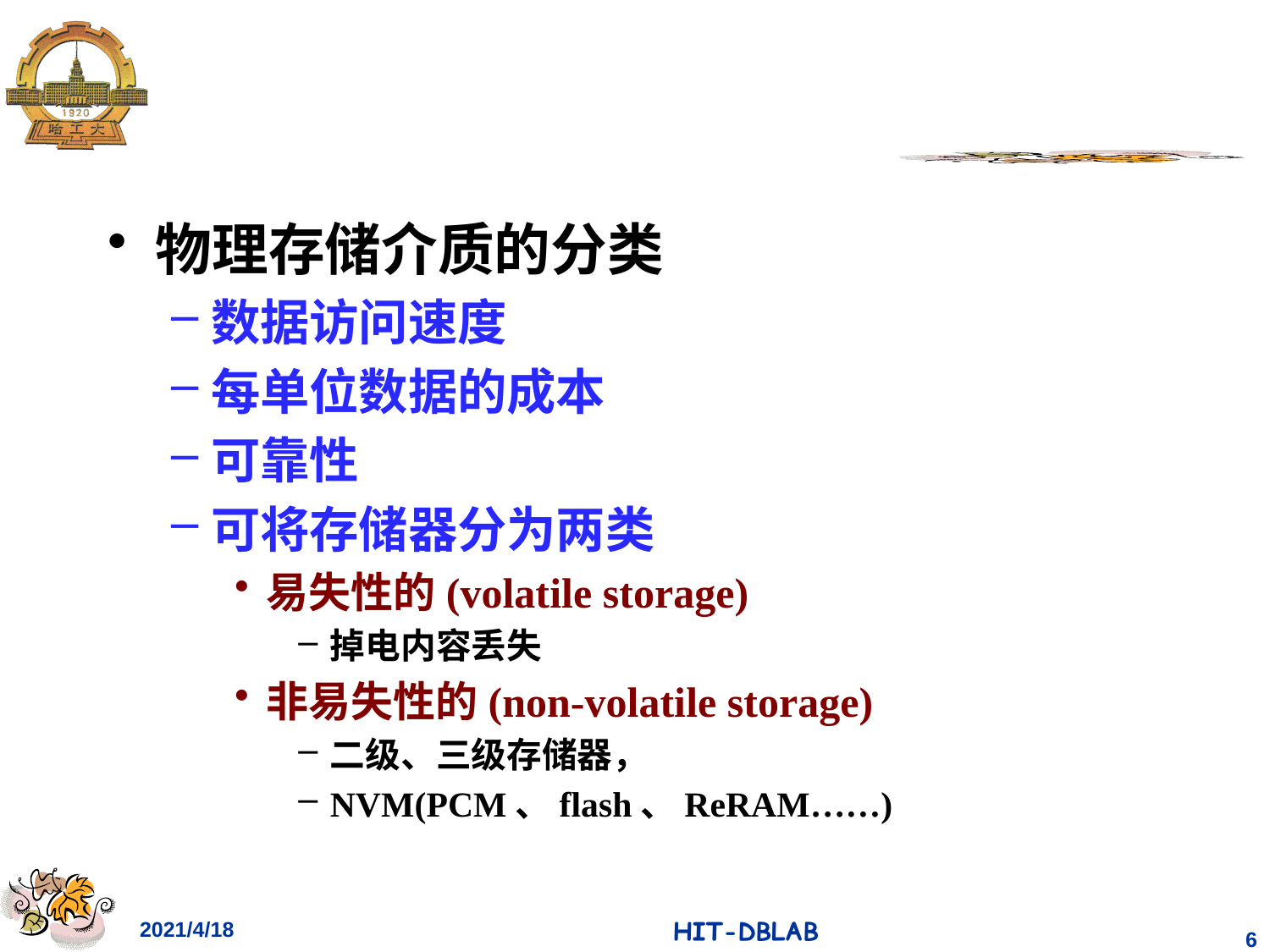

#
物理存储介质的分类
数据访问速度
每单位数据的成本
可靠性
可将存储器分为两类
易失性的(volatile storage)
掉电内容丢失
非易失性的(non-volatile storage)
二级、三级存储器，
NVM(PCM、flash、ReRAM……)
2021/4/18
HIT-DBLAB
6